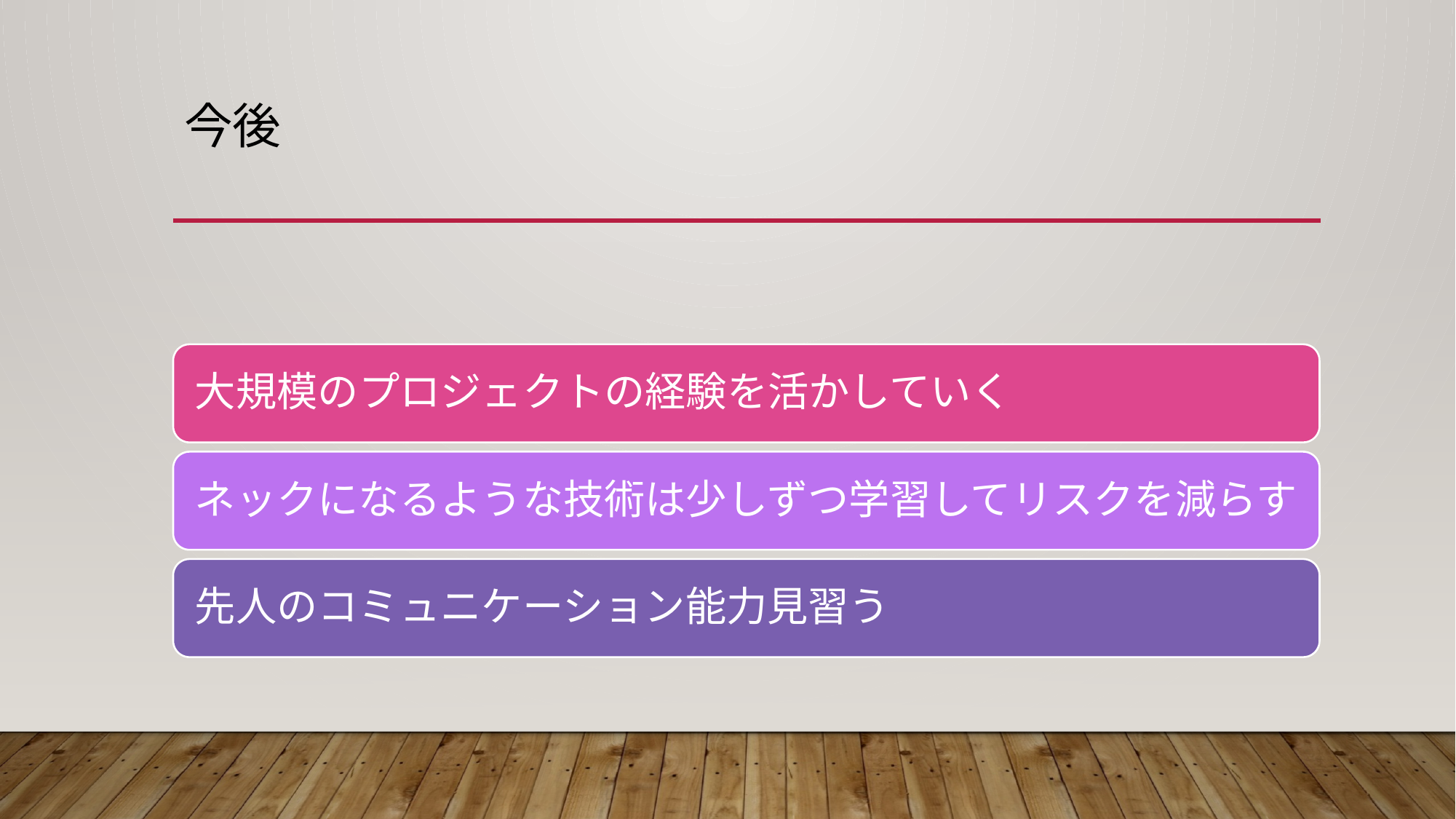

# 今後
大規模のプロジェクトの経験を活かしていく
ネックになるような技術は少しずつ学習してリスクを減らす
先人のコミュニケーション能力見習う